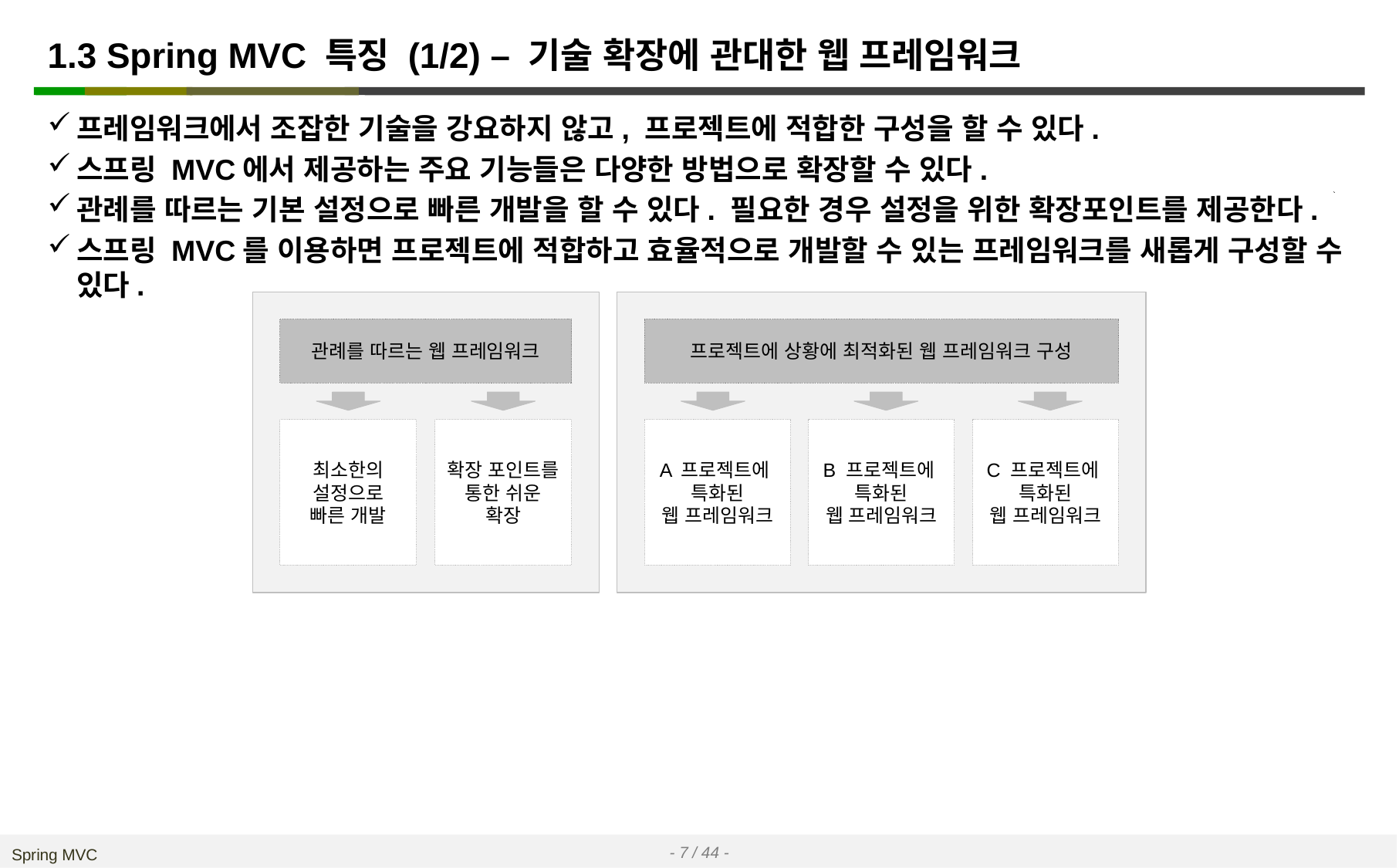

# 1.3 Spring MVC 특징 (1/2) – 기술 확장에 관대한 웹 프레임워크
프레임워크에서 조잡한 기술을 강요하지 않고, 프로젝트에 적합한 구성을 할 수 있다.
스프링 MVC에서 제공하는 주요 기능들은 다양한 방법으로 확장할 수 있다.
관례를 따르는 기본 설정으로 빠른 개발을 할 수 있다. 필요한 경우 설정을 위한 확장포인트를 제공한다.
스프링 MVC를 이용하면 프로젝트에 적합하고 효율적으로 개발할 수 있는 프레임워크를 새롭게 구성할 수 있다.

관례를 따르는 웹 프레임워크
프로젝트에 상황에 최적화된 웹 프레임워크 구성

최소한의 설정으로
빠른 개발
확장 포인트를 통한 쉬운 확장
A 프로젝트에
특화된
웹 프레임워크
B 프로젝트에
특화된
웹 프레임워크
C 프로젝트에
특화된
웹 프레임워크